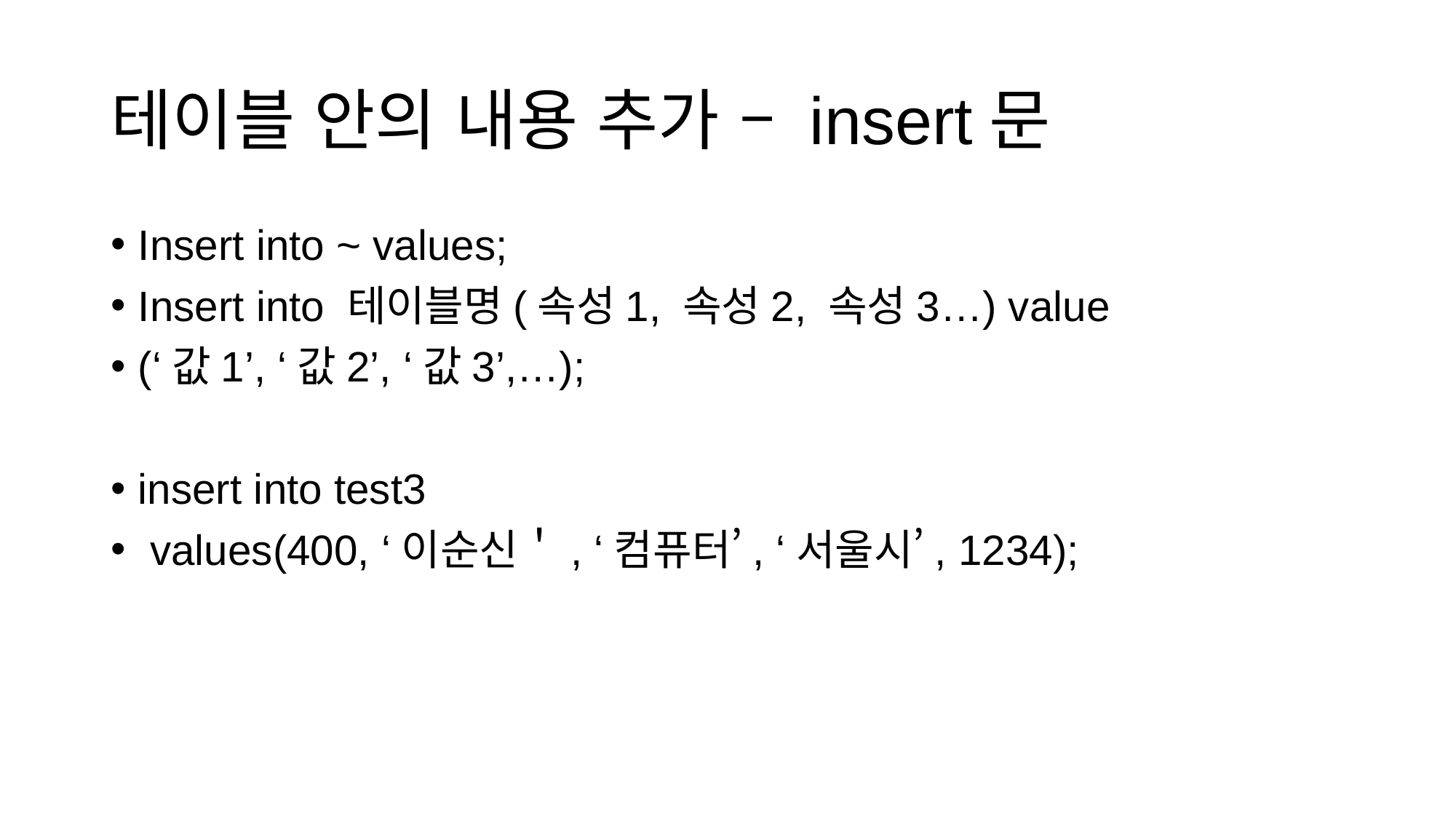

# 테이블 안의 내용 추가 – insert문
Insert into ~ values;
Insert into 테이블명(속성1, 속성2, 속성3…) value
(‘값1’, ‘값2’, ‘값3’,…);

insert into test3
 values(400, ‘이순신＇, ‘컴퓨터’, ‘서울시’, 1234);